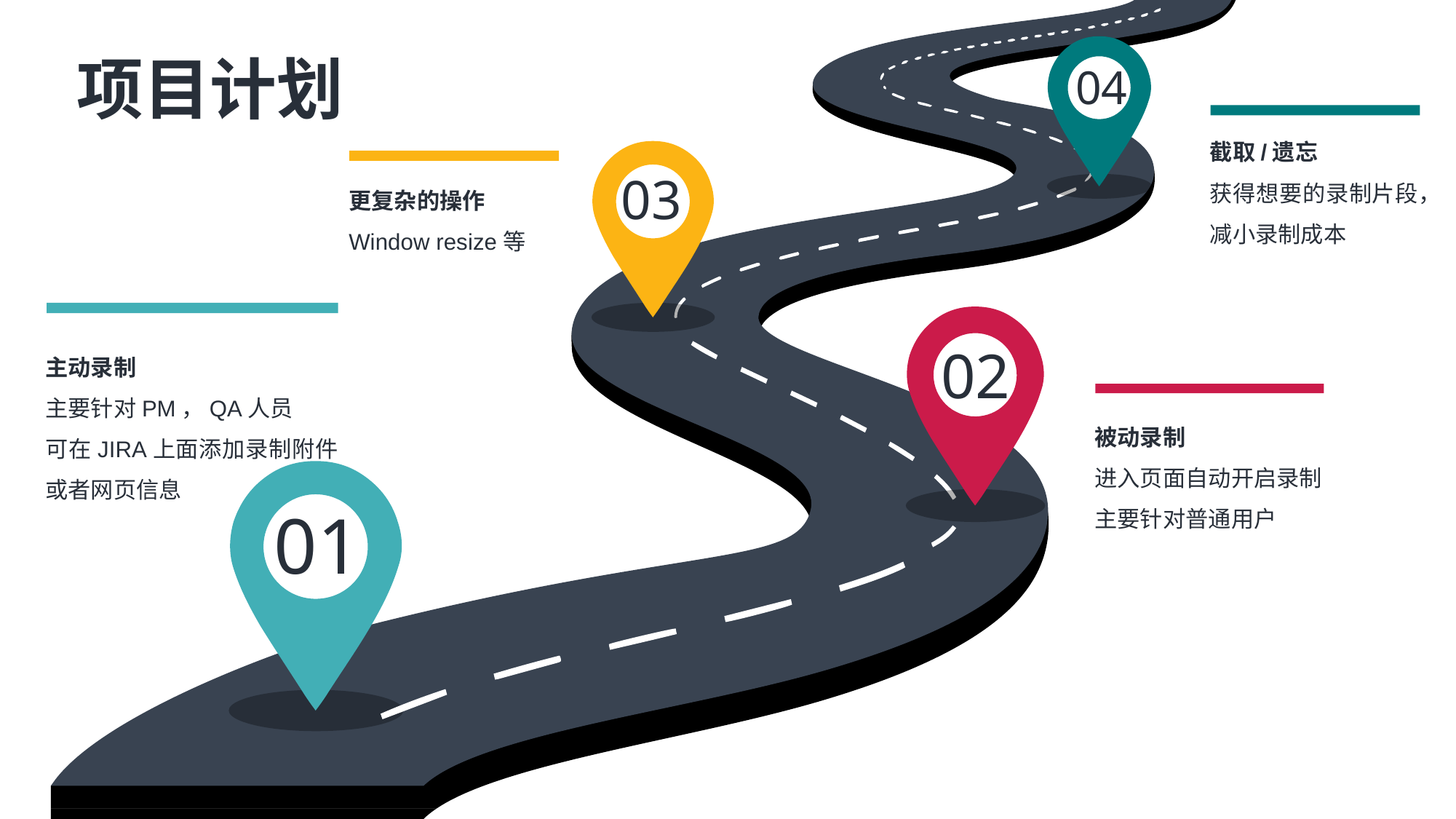

项目计划
04

截取/遗忘
获得想要的录制片段，减小录制成本

03
更复杂的操作
Window resize等

02
主动录制
主要针对PM，QA人员
可在JIRA上面添加录制附件或者网页信息

被动录制
进入页面自动开启录制
主要针对普通用户

01